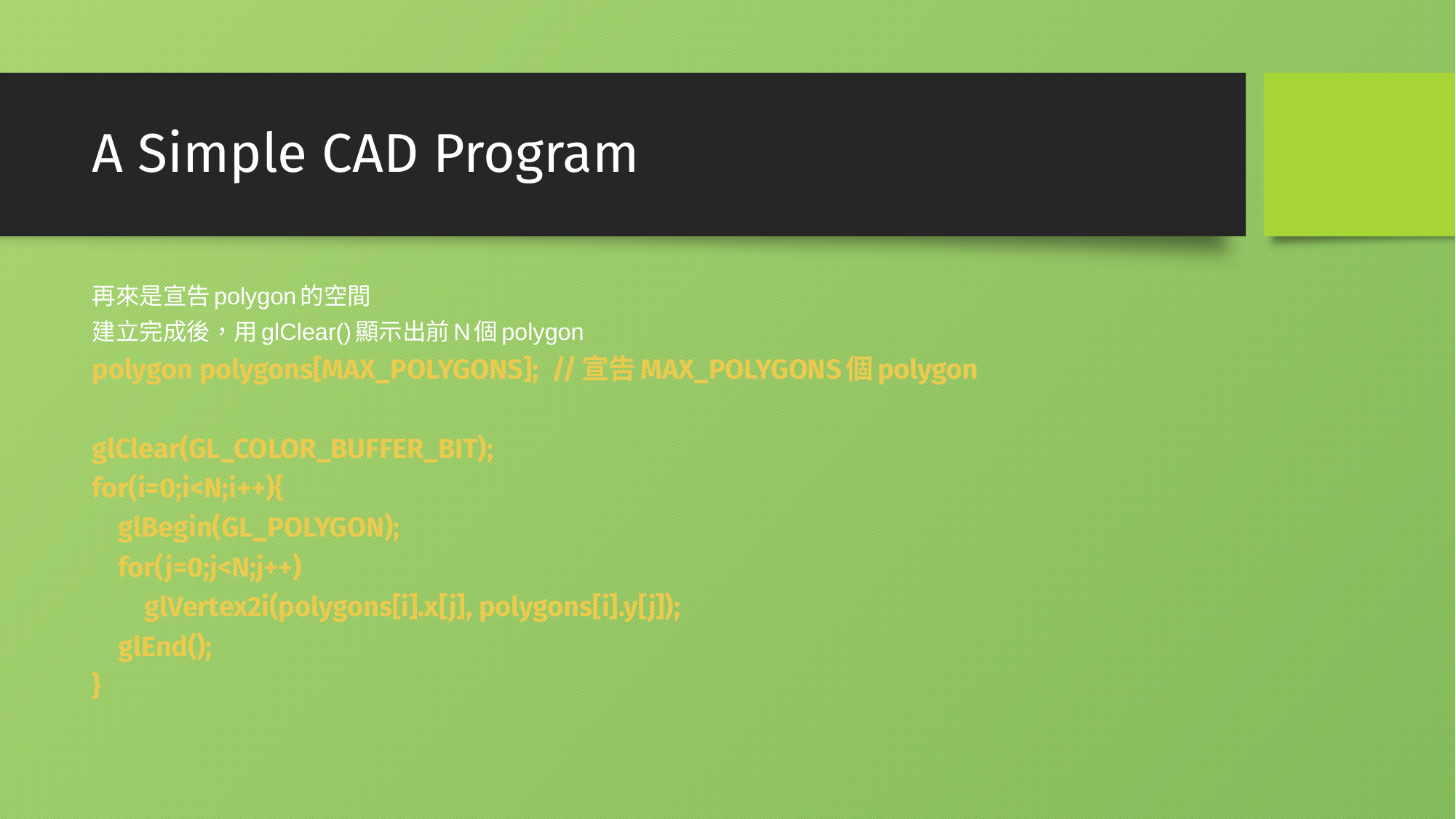

# A Simple CAD Program
再來是宣告polygon的空間
建立完成後，用glClear()顯示出前N個polygon
polygon polygons[MAX_POLYGONS];  //宣告MAX_POLYGONS個polygon

glClear(GL_COLOR_BUFFER_BIT);
for(i=0;i<N;i++){
    glBegin(GL_POLYGON);
    for(j=0;j<N;j++)
        glVertex2i(polygons[i].x[j], polygons[i].y[j]);
    glEnd();
}